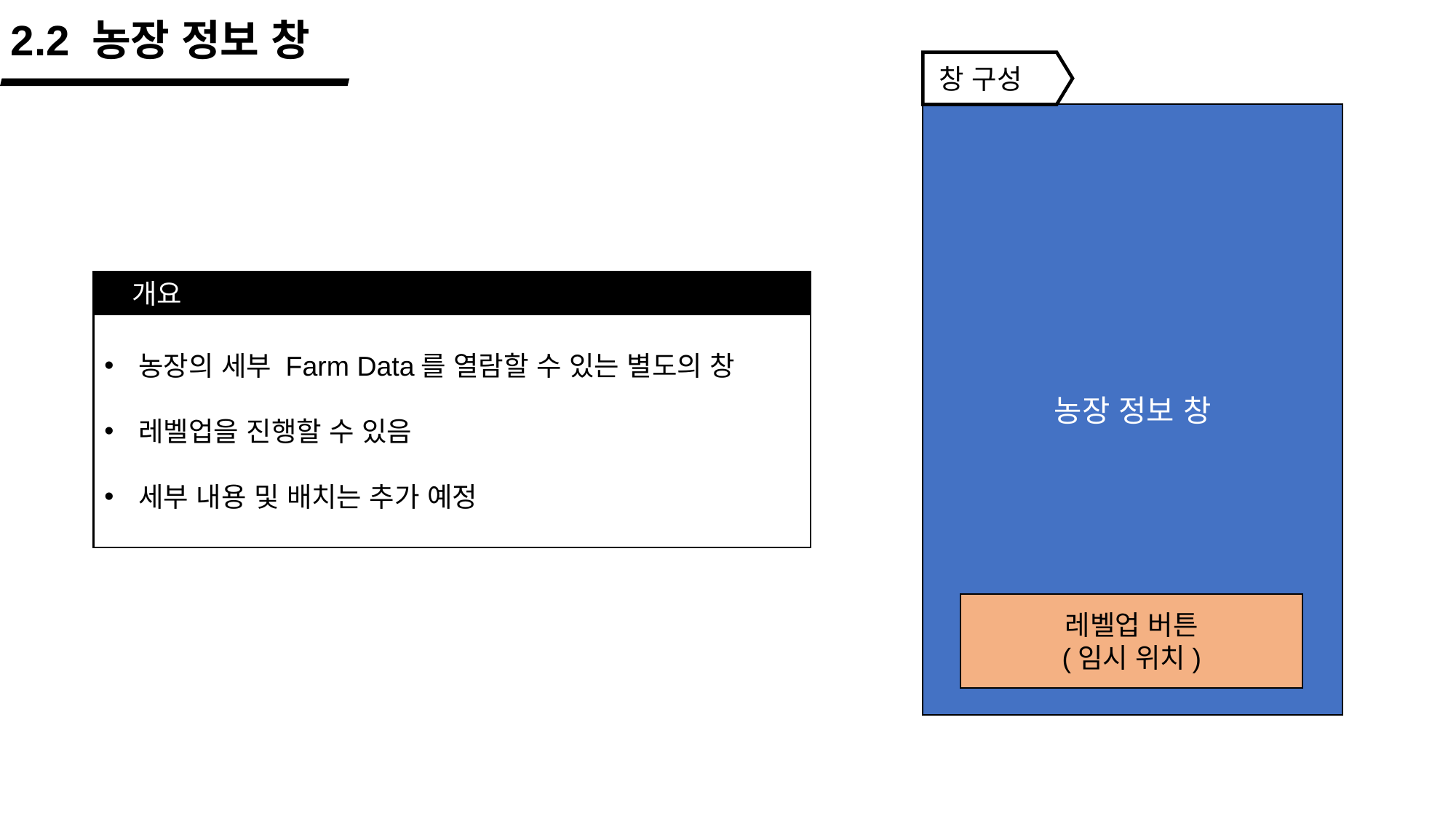

2.2 농장 정보 창

창 구성
농장 정보 창
레벨업 버튼
(임시 위치)
개요

농장의 세부 Farm Data를 열람할 수 있는 별도의 창

레벨업을 진행할 수 있음

세부 내용 및 배치는 추가 예정